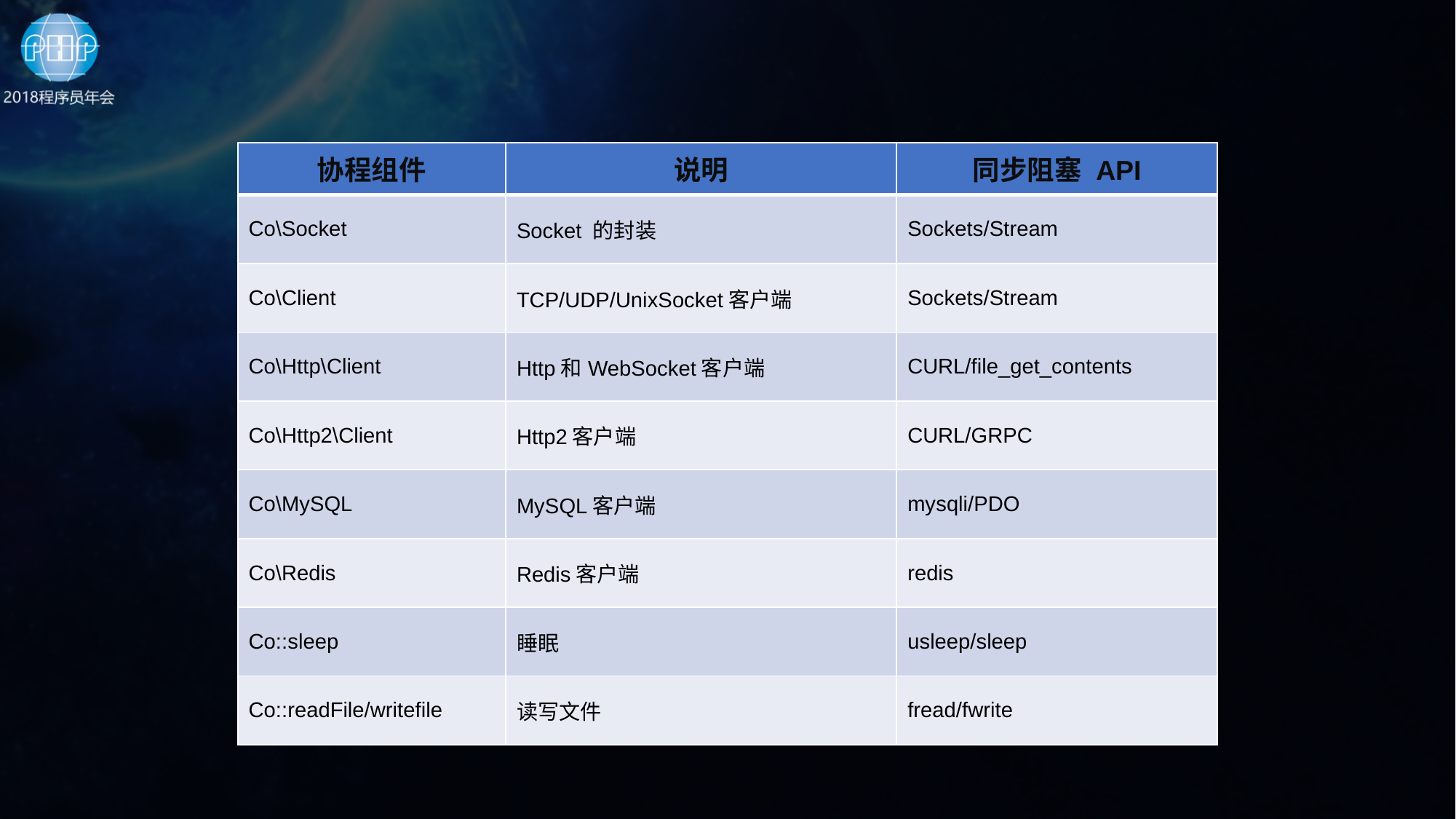

| 协程组件 | 说明 | 同步阻塞 API |
| --- | --- | --- |
| Co\Socket | Socket 的封装 | Sockets/Stream |
| Co\Client | TCP/UDP/UnixSocket客户端 | Sockets/Stream |
| Co\Http\Client | Http和WebSocket客户端 | CURL/file\_get\_contents |
| Co\Http2\Client | Http2客户端 | CURL/GRPC |
| Co\MySQL | MySQL客户端 | mysqli/PDO |
| Co\Redis | Redis客户端 | redis |
| Co::sleep | 睡眠 | usleep/sleep |
| Co::readFile/writefile | 读写文件 | fread/fwrite |